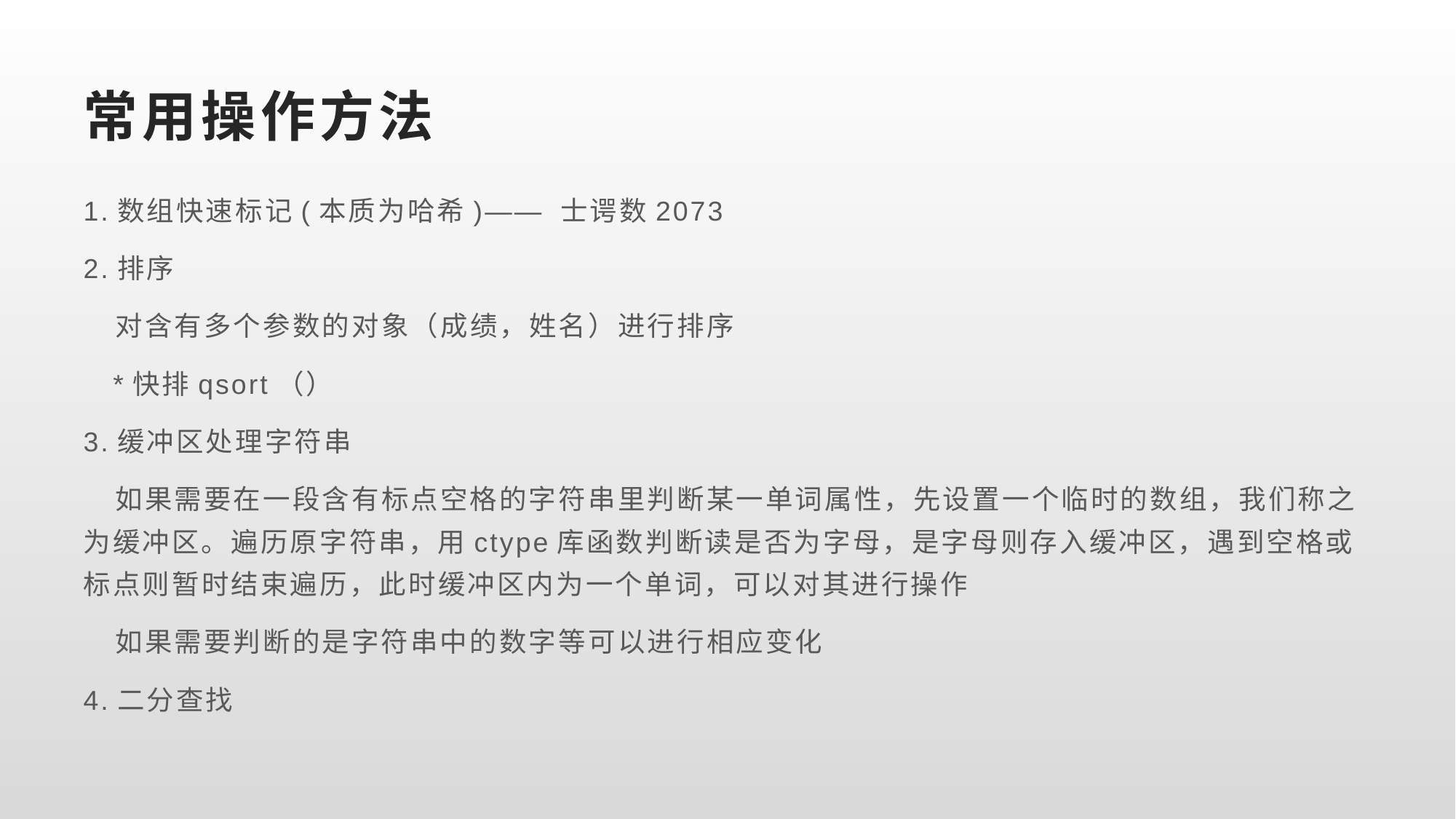

# 常用操作方法
1.数组快速标记(本质为哈希)—— 士谔数2073
2.排序
   对含有多个参数的对象（成绩，姓名）进行排序
   *快排qsort（）
3.缓冲区处理字符串
   如果需要在一段含有标点空格的字符串里判断某一单词属性，先设置一个临时的数组，我们称之为缓冲区。遍历原字符串，用ctype库函数判断读是否为字母，是字母则存入缓冲区，遇到空格或标点则暂时结束遍历，此时缓冲区内为一个单词，可以对其进行操作
   如果需要判断的是字符串中的数字等可以进行相应变化
4.二分查找